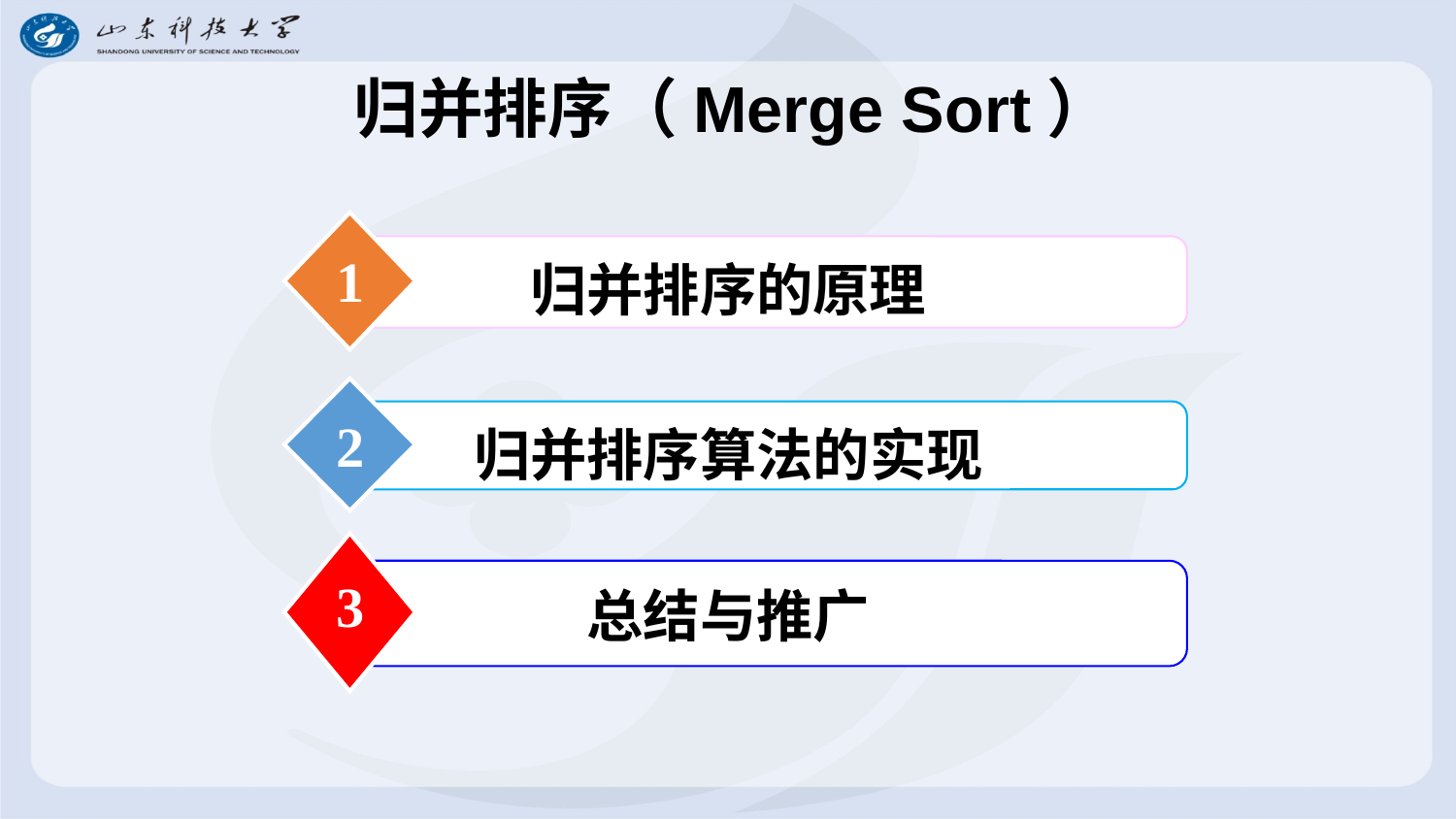

# 归并排序（Merge Sort）

1
归并排序的原理

2
归并排序算法的实现

3
总结与推广